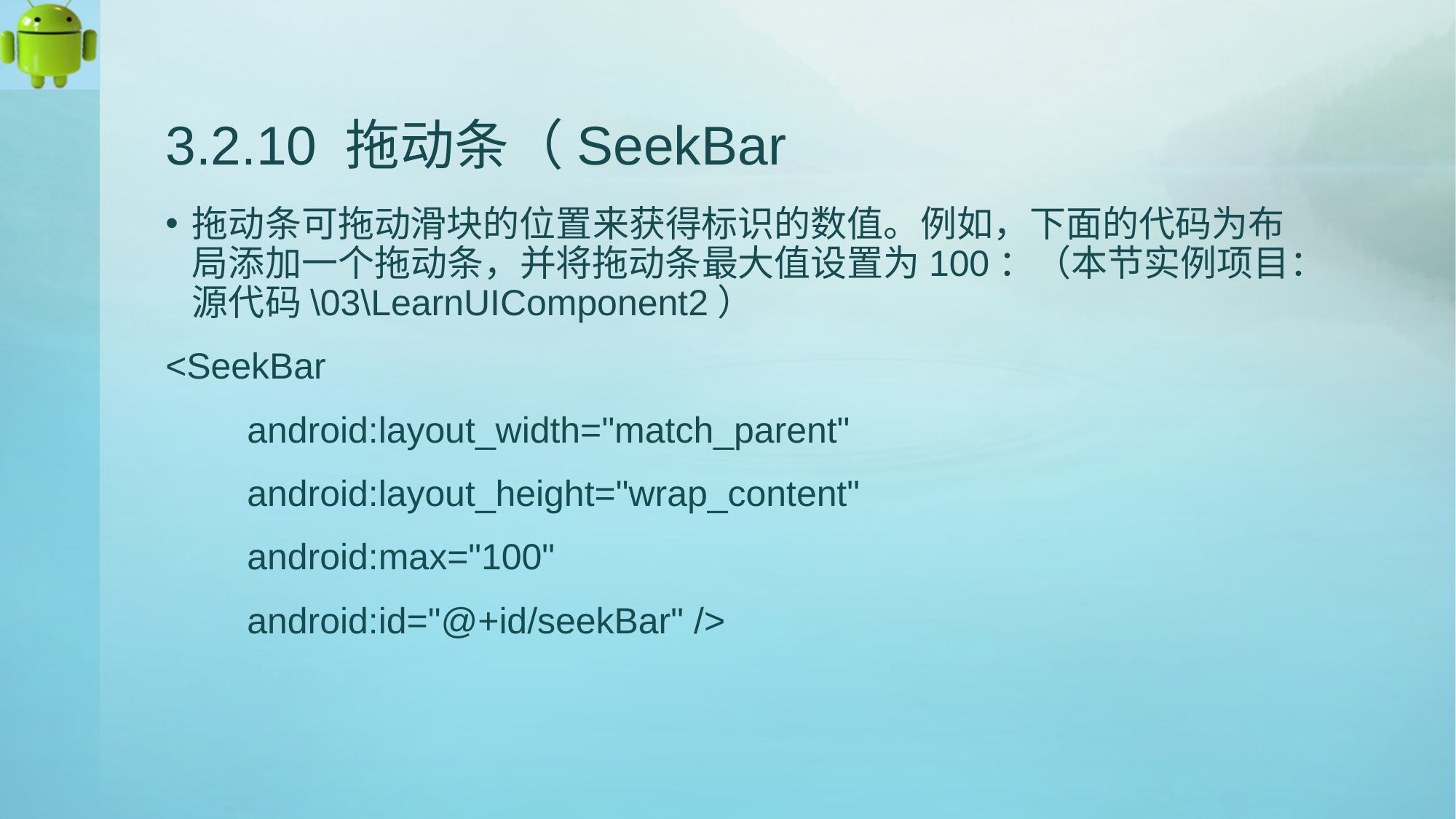

# 3.2.10 拖动条（SeekBar
拖动条可拖动滑块的位置来获得标识的数值。例如，下面的代码为布局添加一个拖动条，并将拖动条最大值设置为100：（本节实例项目：源代码\03\LearnUIComponent2）
<SeekBar
        android:layout_width="match_parent"
        android:layout_height="wrap_content"
        android:max="100"
        android:id="@+id/seekBar" />